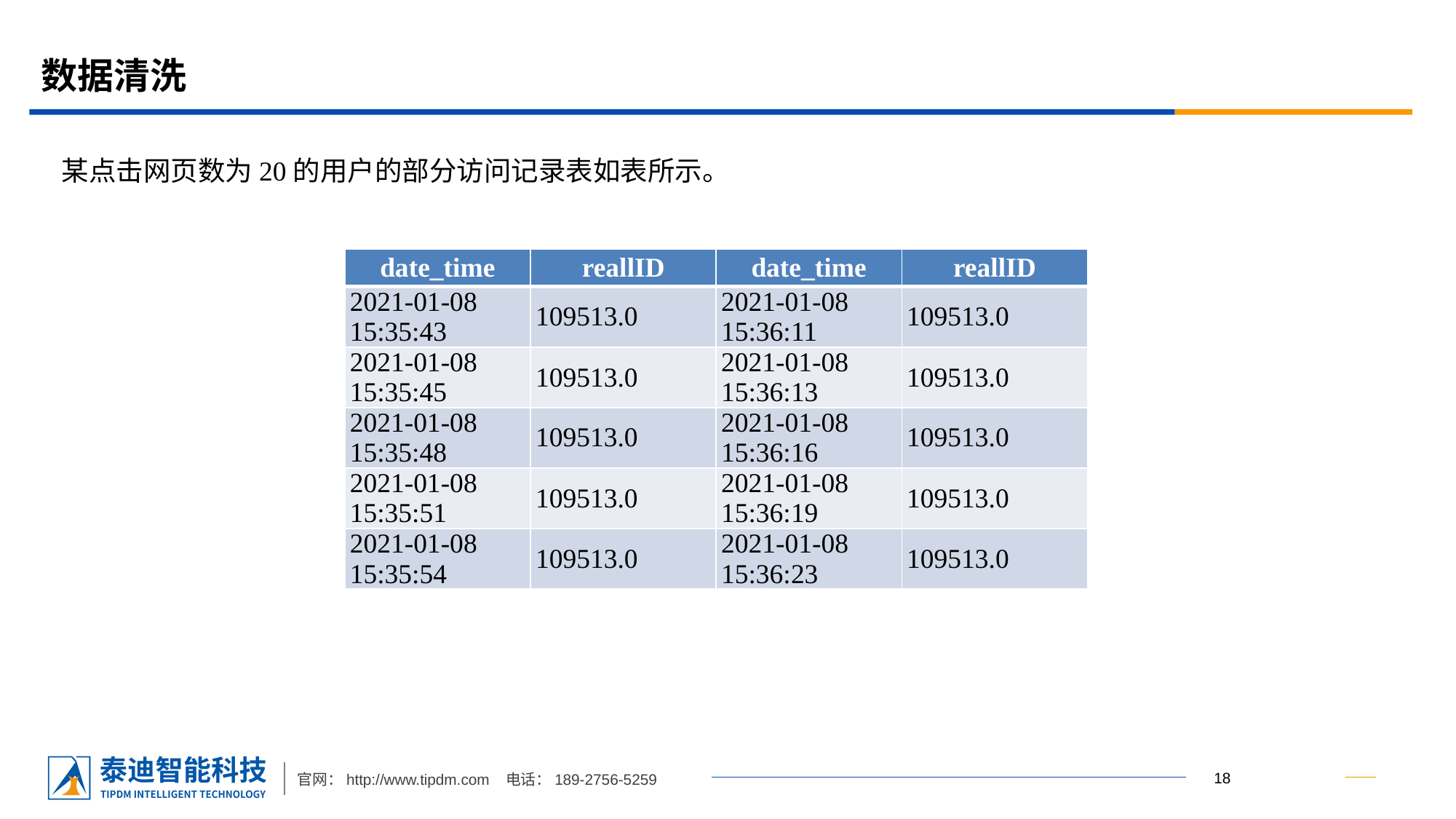

# 数据清洗
某点击网页数为20的用户的部分访问记录表如表所示。
| date\_time | reallID | date\_time | reallID |
| --- | --- | --- | --- |
| 2021-01-08 15:35:43 | 109513.0 | 2021-01-08 15:36:11 | 109513.0 |
| 2021-01-08 15:35:45 | 109513.0 | 2021-01-08 15:36:13 | 109513.0 |
| 2021-01-08 15:35:48 | 109513.0 | 2021-01-08 15:36:16 | 109513.0 |
| 2021-01-08 15:35:51 | 109513.0 | 2021-01-08 15:36:19 | 109513.0 |
| 2021-01-08 15:35:54 | 109513.0 | 2021-01-08 15:36:23 | 109513.0 |